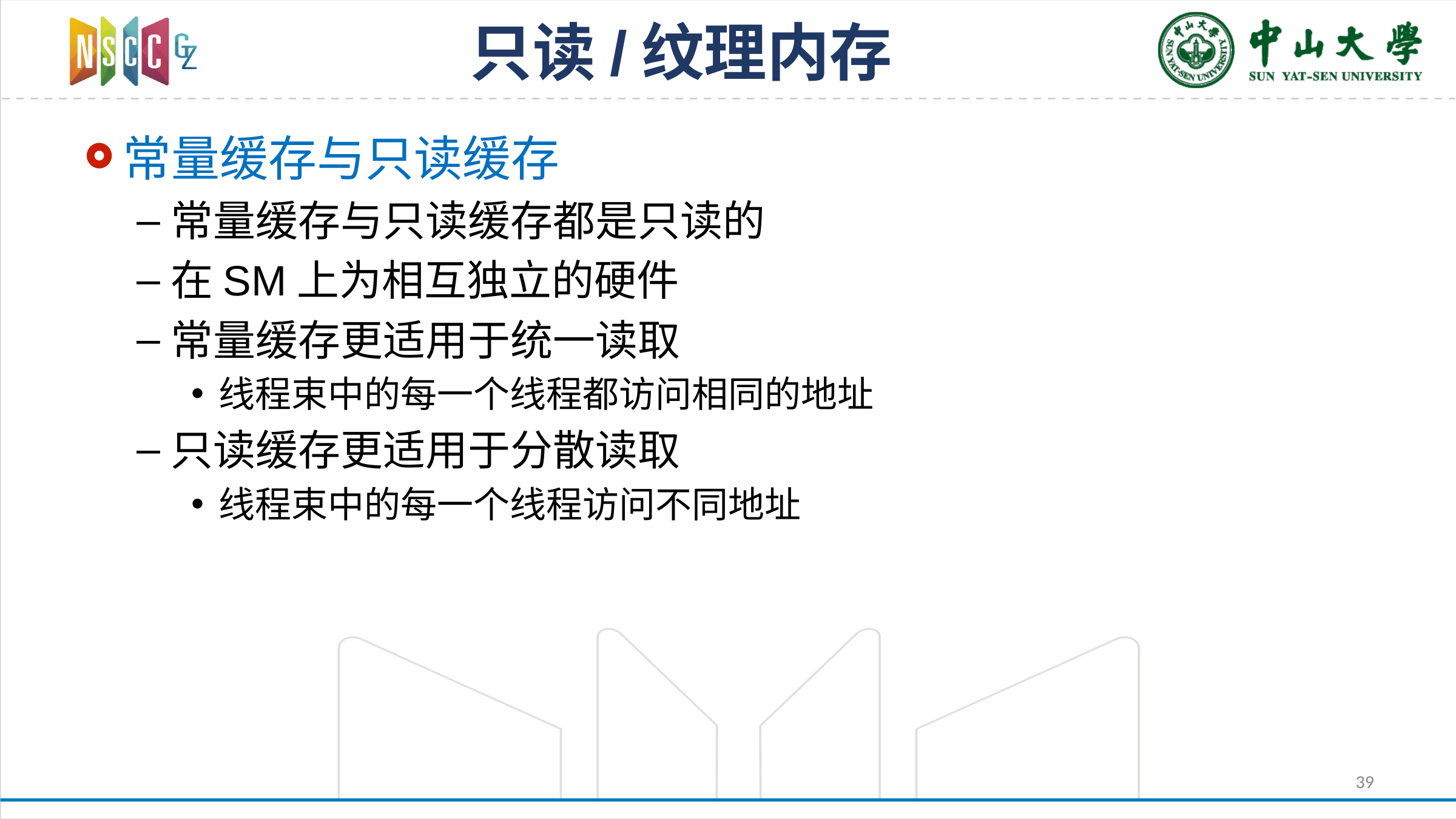

# 只读/纹理内存
常量缓存与只读缓存
常量缓存与只读缓存都是只读的
在SM上为相互独立的硬件
常量缓存更适用于统一读取
线程束中的每一个线程都访问相同的地址
只读缓存更适用于分散读取
线程束中的每一个线程访问不同地址
39